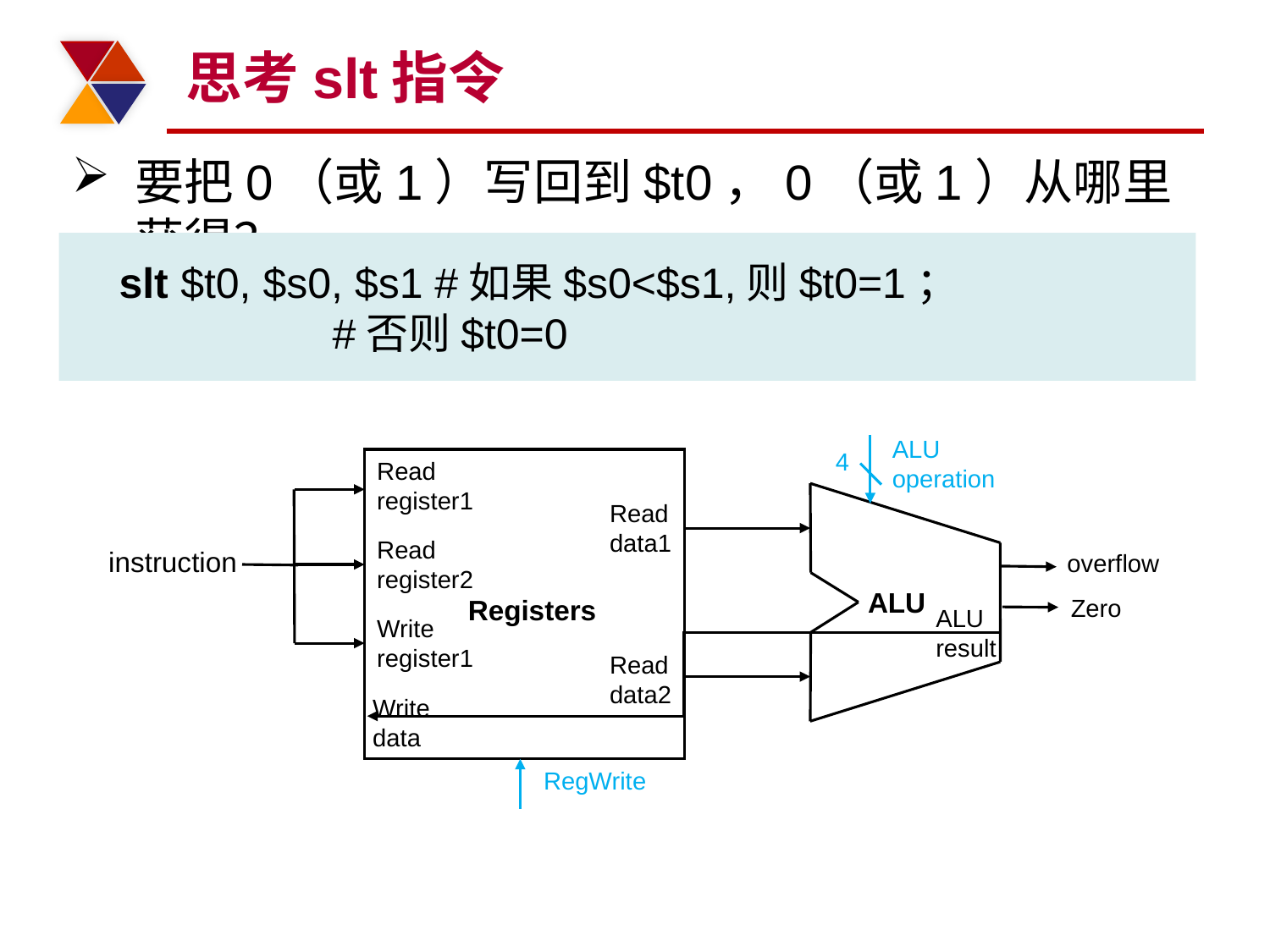

# 思考slt指令
要把0（或1）写回到$t0，0（或1）从哪里获得？
    slt $t0, $s0, $s1 #如果$s0<$s1,则$t0=1；
                      #否则$t0=0
ALU operation
4

ALU
Zero
ALU
result

Read
register1
Read
data1
Read
register2
Registers
Write
register1
Read
data2
Write
data
instruction
overflow
RegWrite